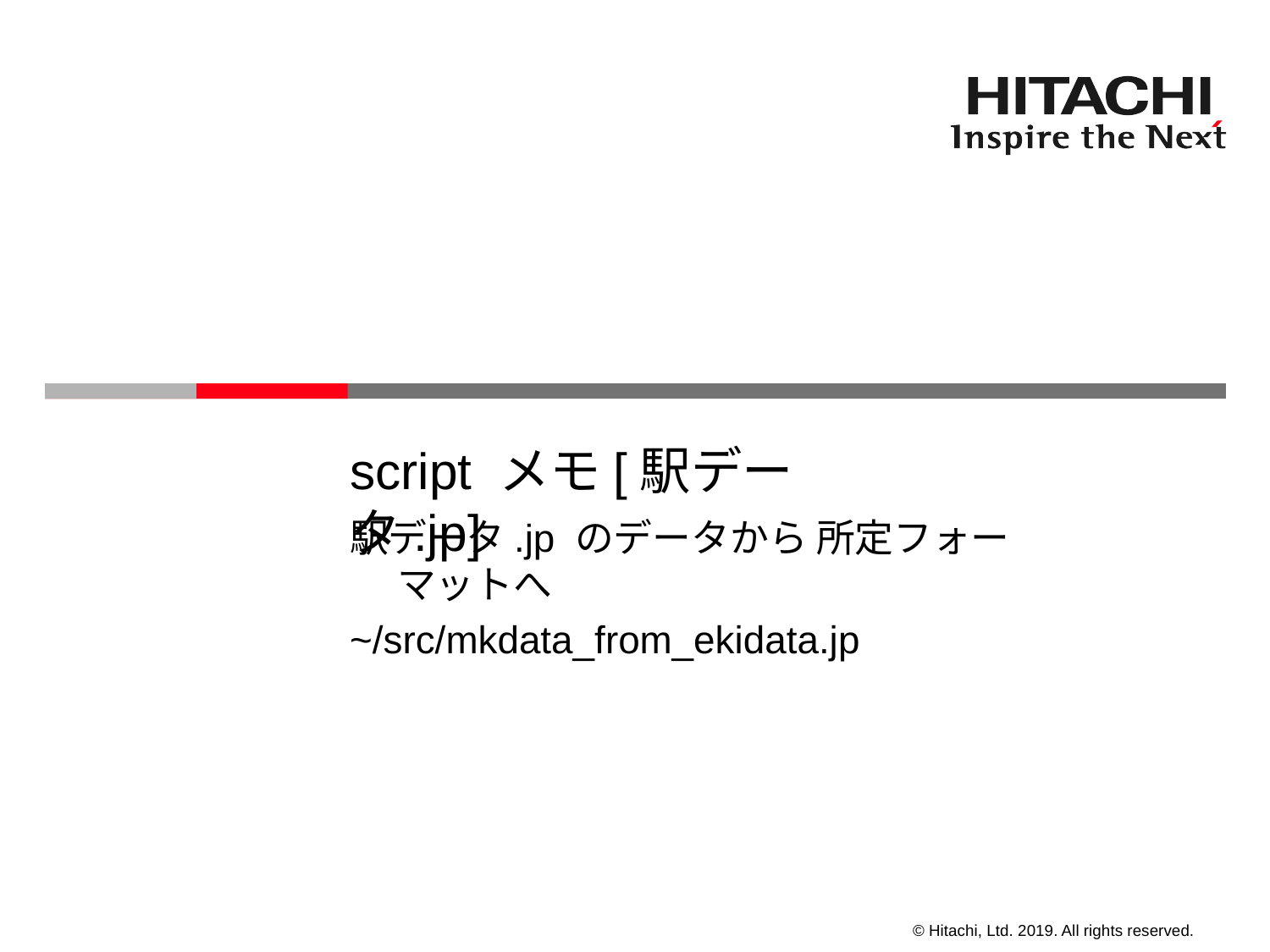

# script メモ[駅データ.jp]
駅データ.jp のデータから 所定フォーマットへ
~/src/mkdata_from_ekidata.jp